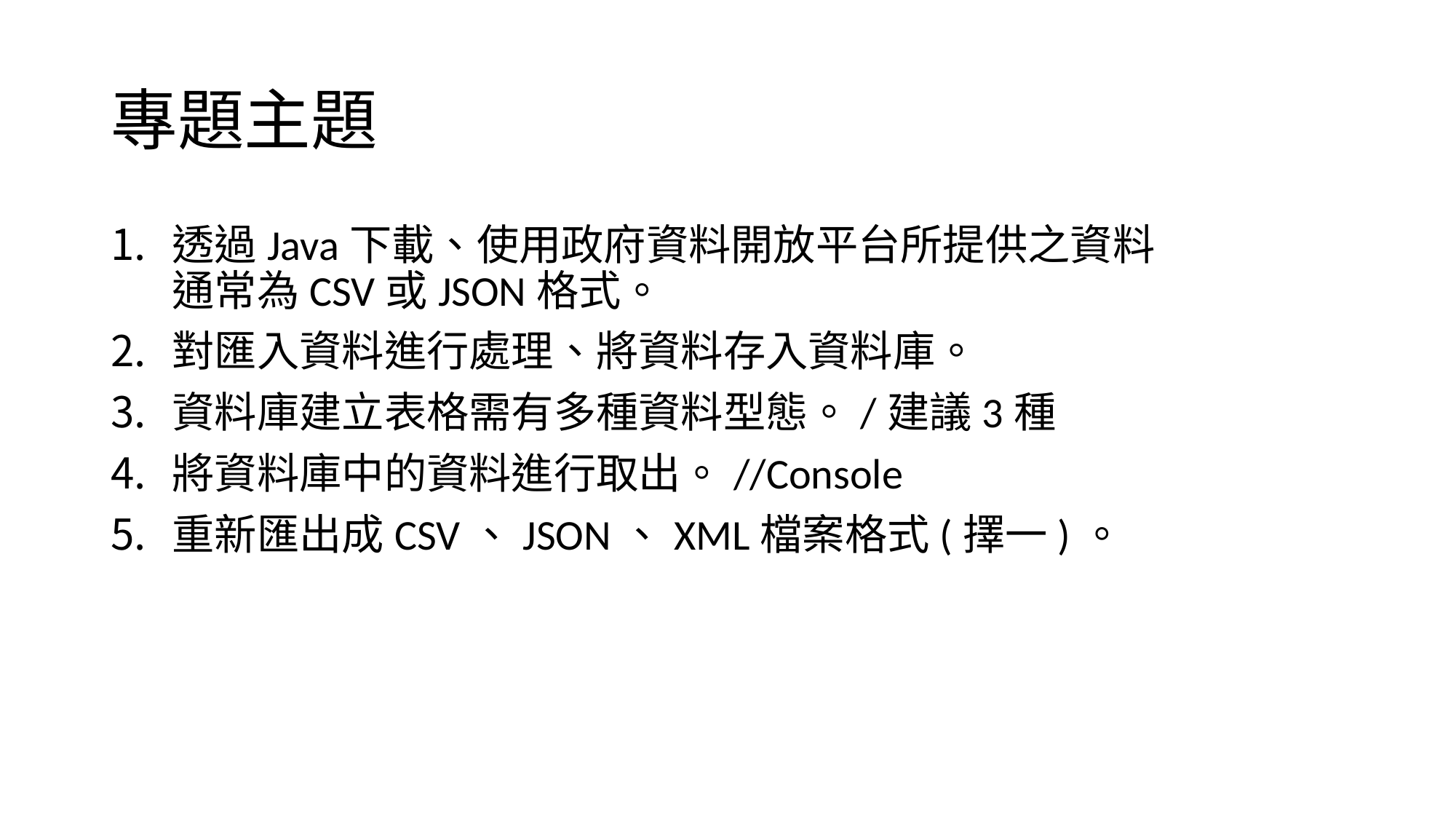

# 專題主題
透過Java下載、使用政府資料開放平台所提供之資料
通常為CSV或JSON格式。
對匯入資料進行處理、將資料存入資料庫。
資料庫建立表格需有多種資料型態。/建議3種
將資料庫中的資料進行取出。//Console
重新匯出成CSV、JSON、XML檔案格式(擇一)。